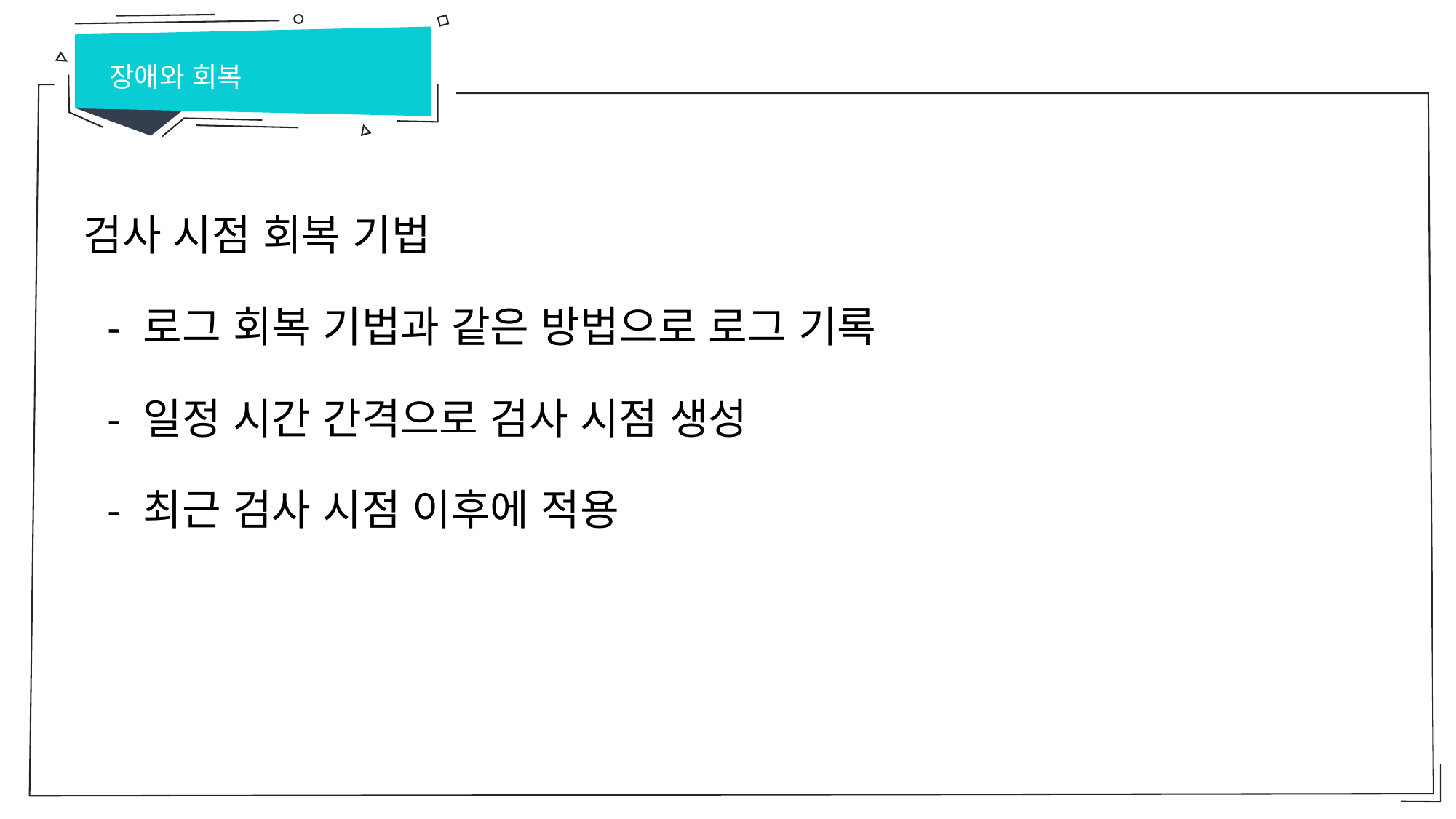

장애와 회복

검사 시점 회복 기법
  - 로그 회복 기법과 같은 방법으로 로그 기록
  - 일정 시간 간격으로 검사 시점 생성
  - 최근 검사 시점 이후에 적용